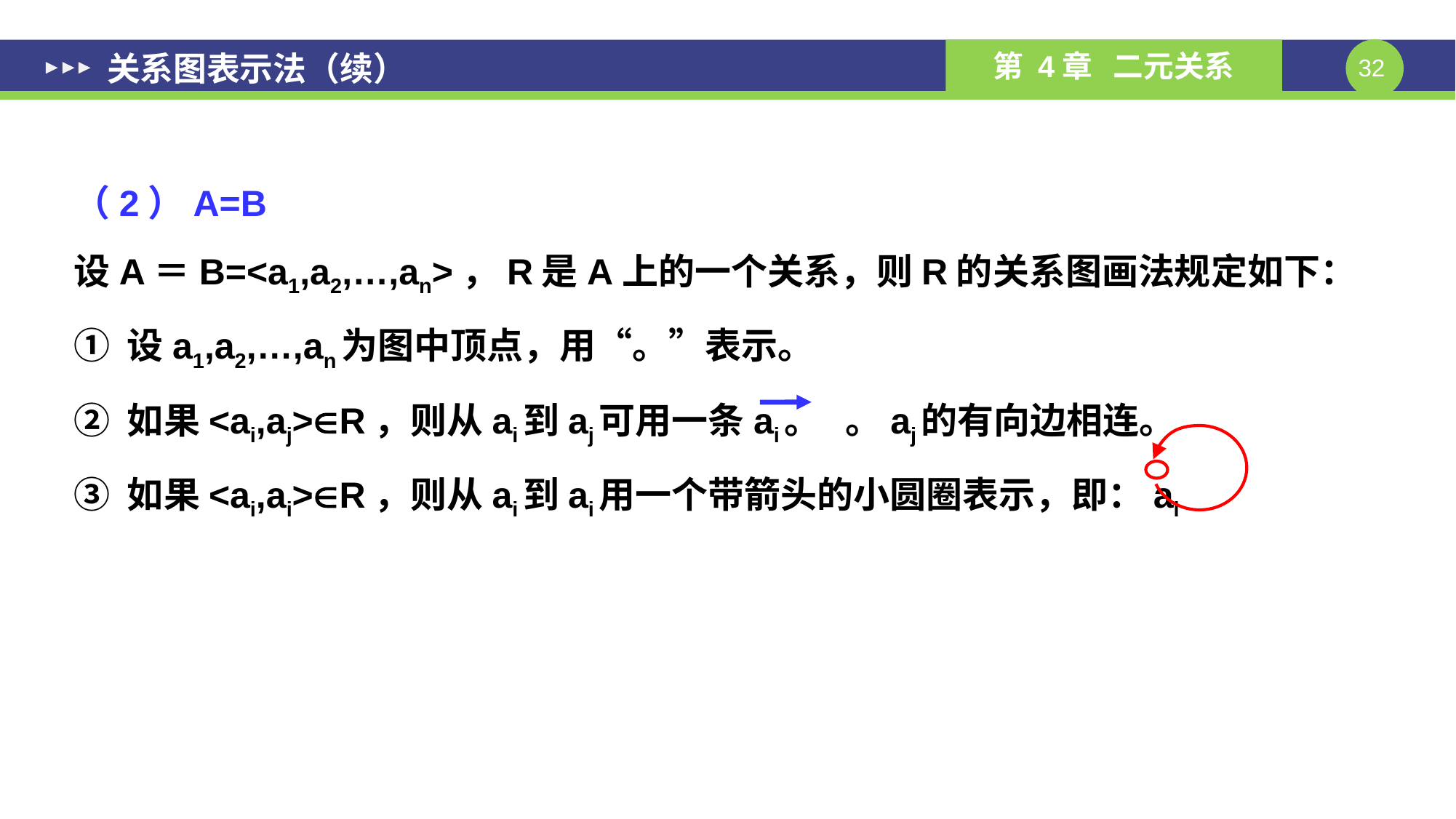

# 关系图表示法（续）
（2）A=B
设A＝B=<a1,a2,…,an>，R是A上的一个关系，则R的关系图画法规定如下：
① 设a1,a2,…,an为图中顶点，用“。”表示。
② 如果<ai,aj>∈R，则从ai到aj可用一条ai。   。aj的有向边相连。
③ 如果<ai,ai>∈R，则从ai到ai用一个带箭头的小圆圈表示，即：ai